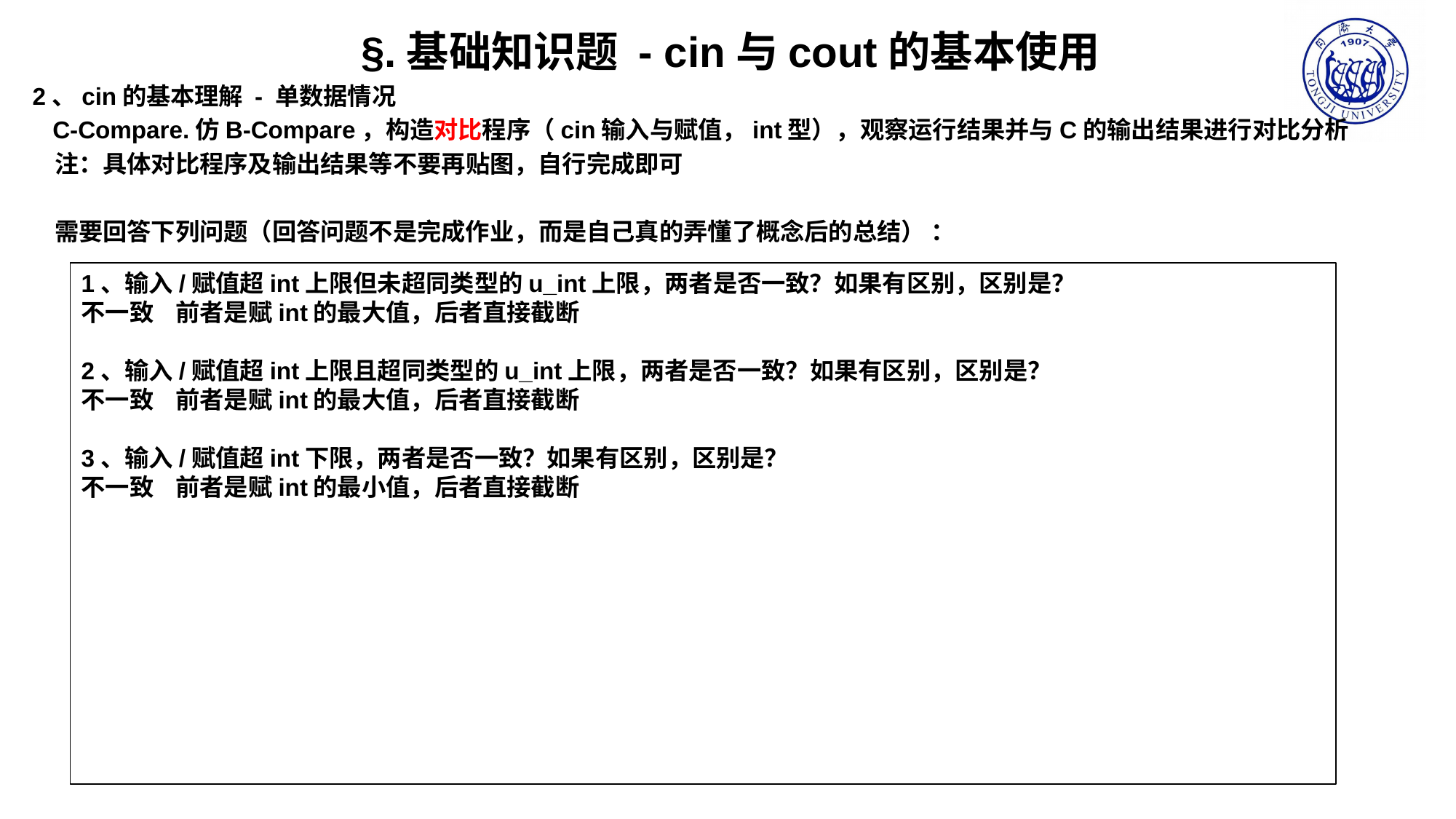

§.基础知识题 - cin与cout的基本使用
2、cin的基本理解 - 单数据情况
   C-Compare.仿B-Compare，构造对比程序（cin输入与赋值，int型），观察运行结果并与C的输出结果进行对比分析
   注：具体对比程序及输出结果等不要再贴图，自行完成即可

   需要回答下列问题（回答问题不是完成作业，而是自己真的弄懂了概念后的总结） ：
1、输入/赋值超int上限但未超同类型的u_int上限，两者是否一致？如果有区别，区别是？
不一致    前者是赋int的最大值，后者直接截断

2、输入/赋值超int上限且超同类型的u_int上限，两者是否一致？如果有区别，区别是？
不一致    前者是赋int的最大值，后者直接截断

3、输入/赋值超int下限，两者是否一致？如果有区别，区别是？
不一致    前者是赋int的最小值，后者直接截断